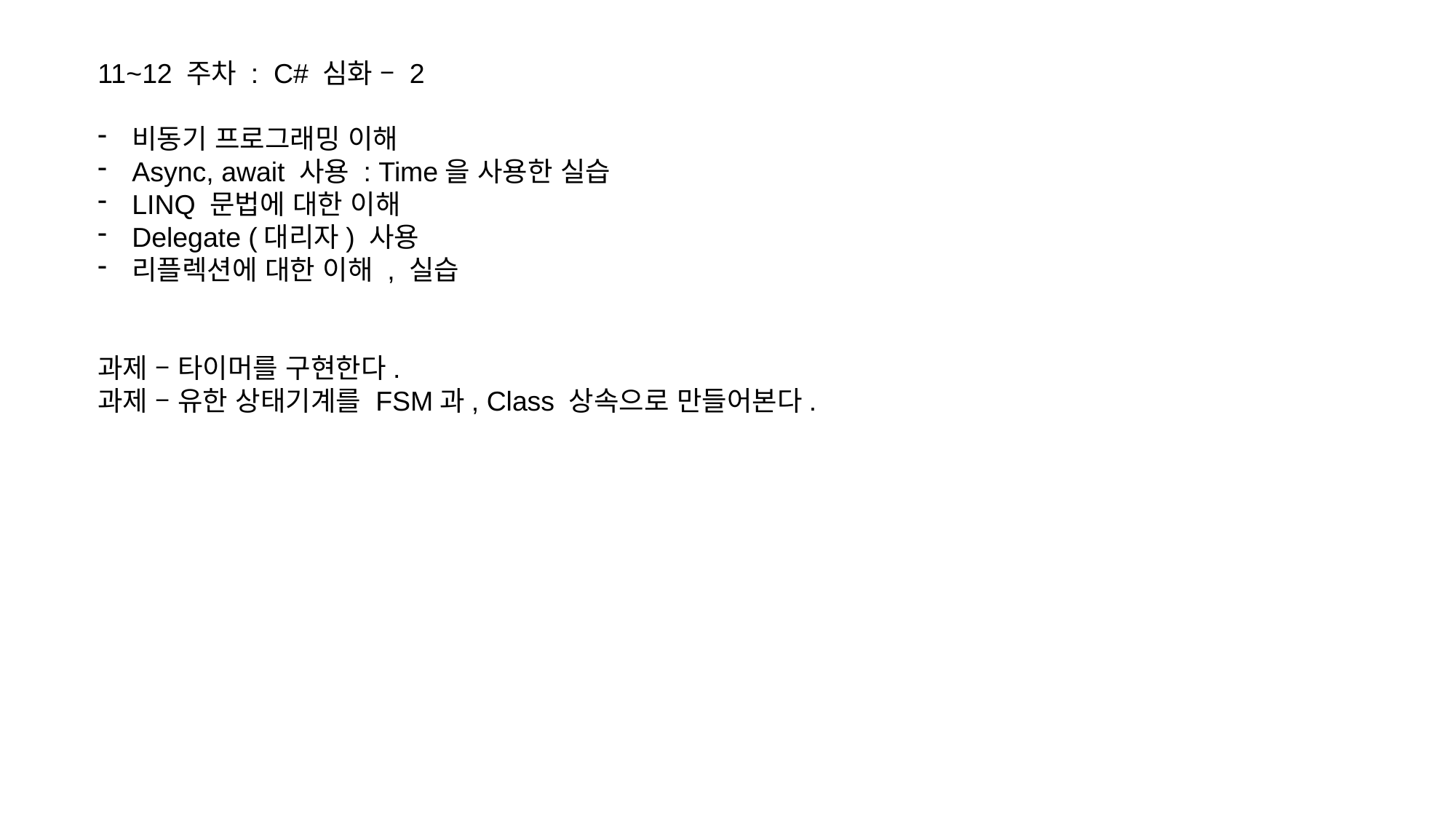

11~12 주차 :  C# 심화 – 2

비동기 프로그래밍 이해
Async, await 사용 : Time을 사용한 실습
LINQ 문법에 대한 이해
Delegate (대리자) 사용
리플렉션에 대한 이해 , 실습

과제 – 타이머를 구현한다.
과제 – 유한 상태기계를 FSM과, Class 상속으로 만들어본다.